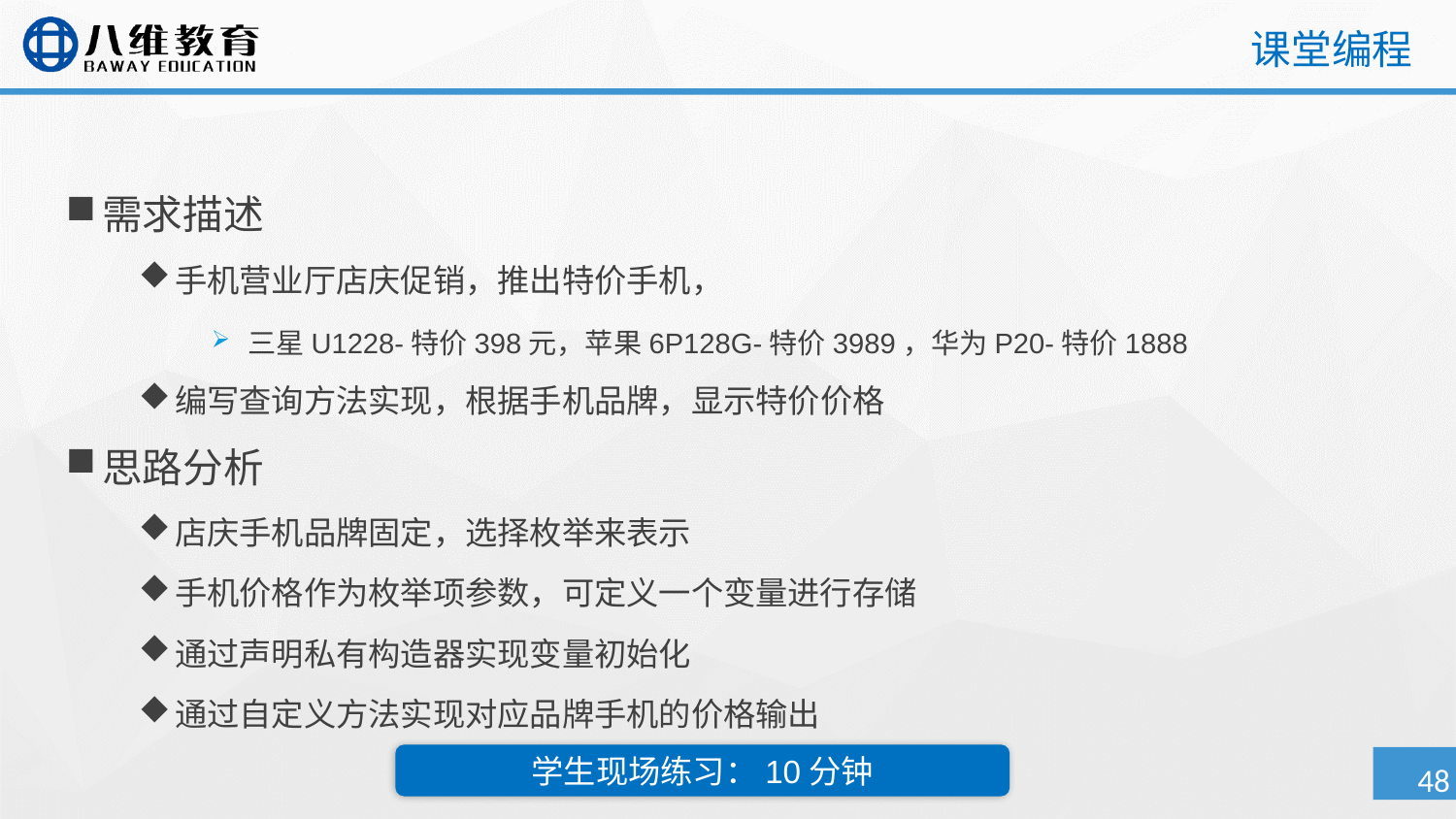

# 课堂编程
需求描述
手机营业厅店庆促销，推出特价手机，
三星U1228-特价398元，苹果6P128G-特价3989，华为P20-特价1888
编写查询方法实现，根据手机品牌，显示特价价格
思路分析
店庆手机品牌固定，选择枚举来表示
手机价格作为枚举项参数，可定义一个变量进行存储
通过声明私有构造器实现变量初始化
通过自定义方法实现对应品牌手机的价格输出
学生现场练习：10分钟